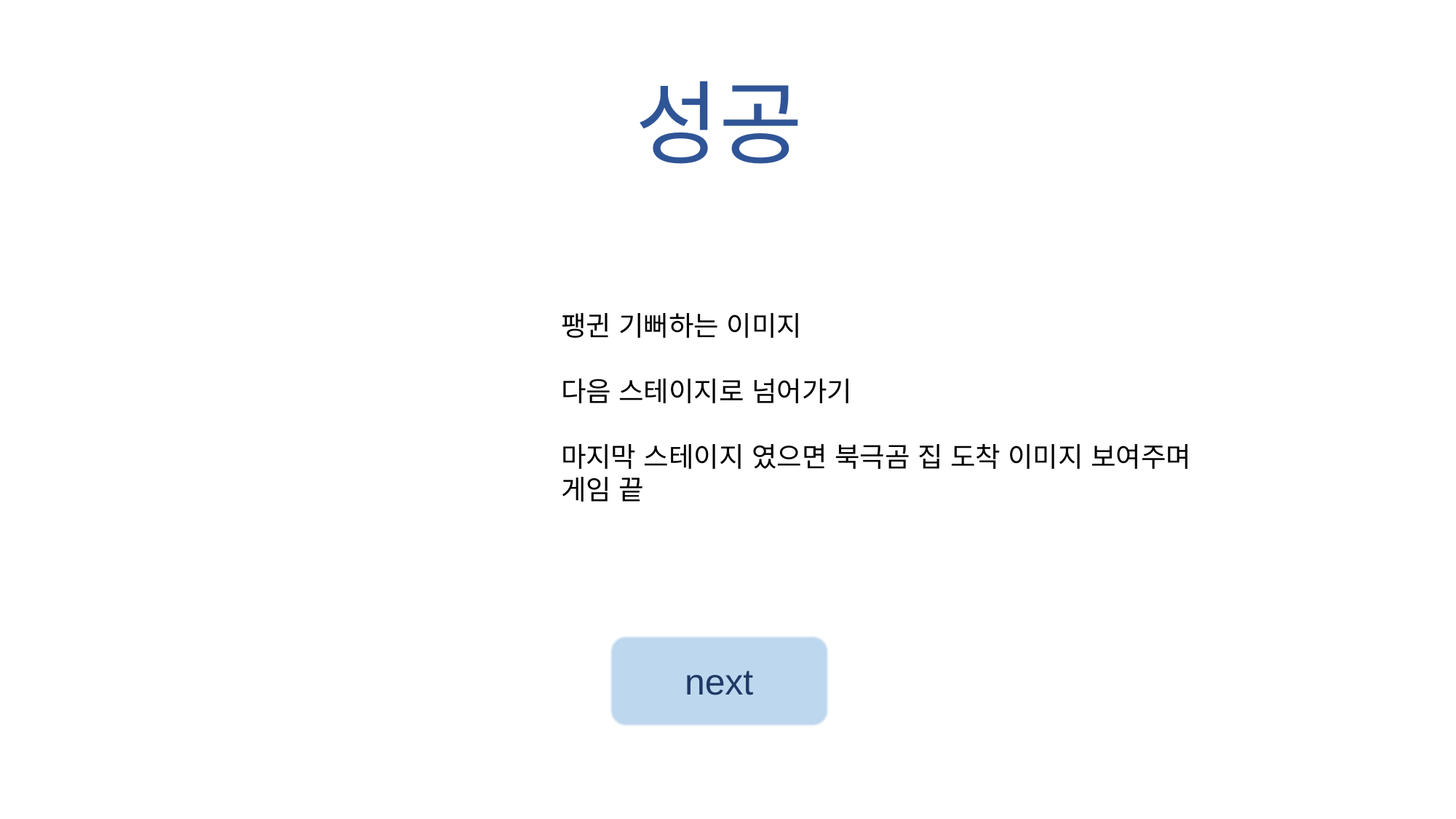

성공
팽귄 기뻐하는 이미지

다음 스테이지로 넘어가기

마지막 스테이지 였으면 북극곰 집 도착 이미지 보여주며 게임 끝

next